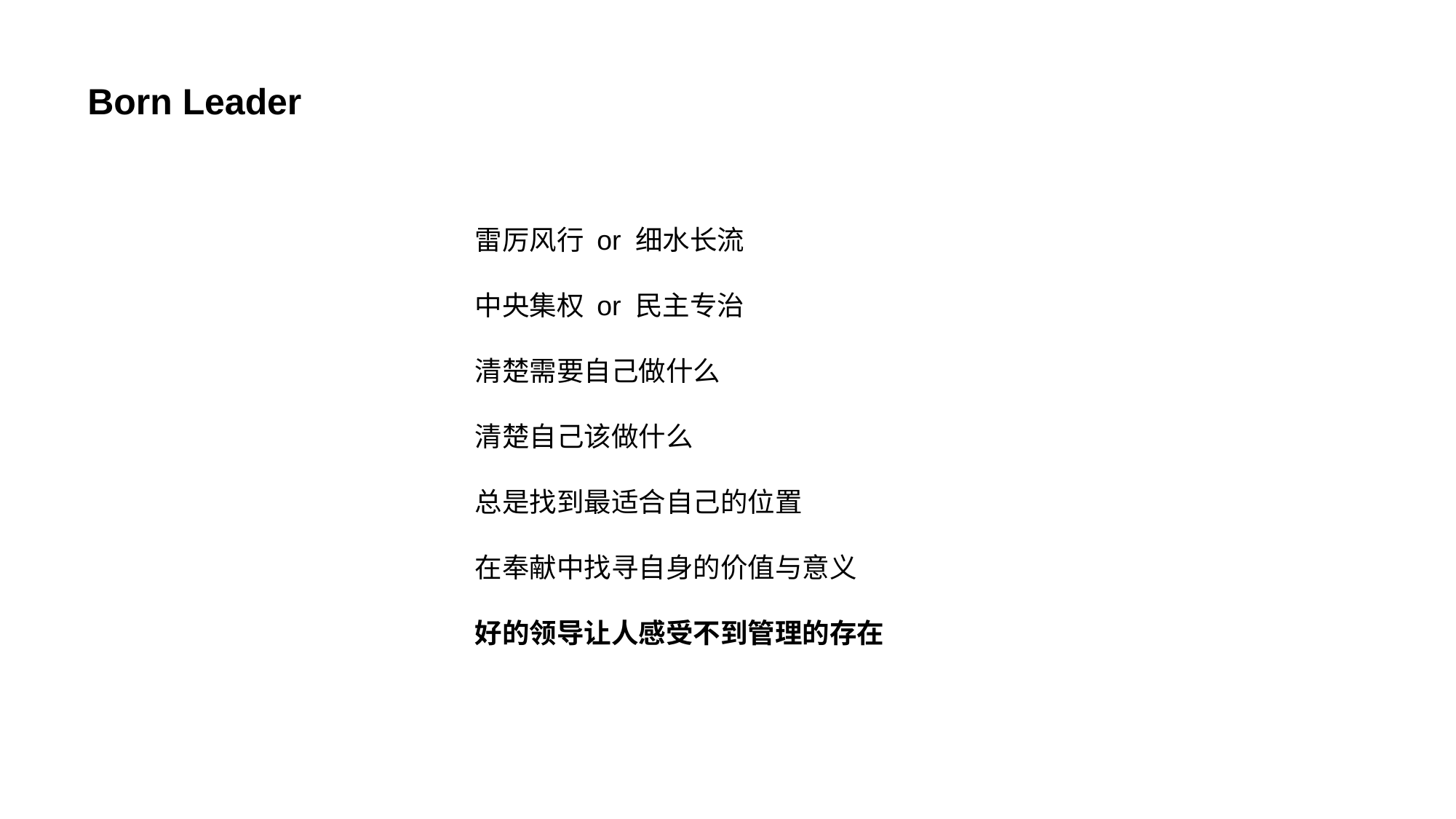

Born Leader
雷厉风行 or 细水长流

中央集权 or 民主专治

清楚需要自己做什么

清楚自己该做什么

总是找到最适合自己的位置

在奉献中找寻自身的价值与意义

好的领导让人感受不到管理的存在